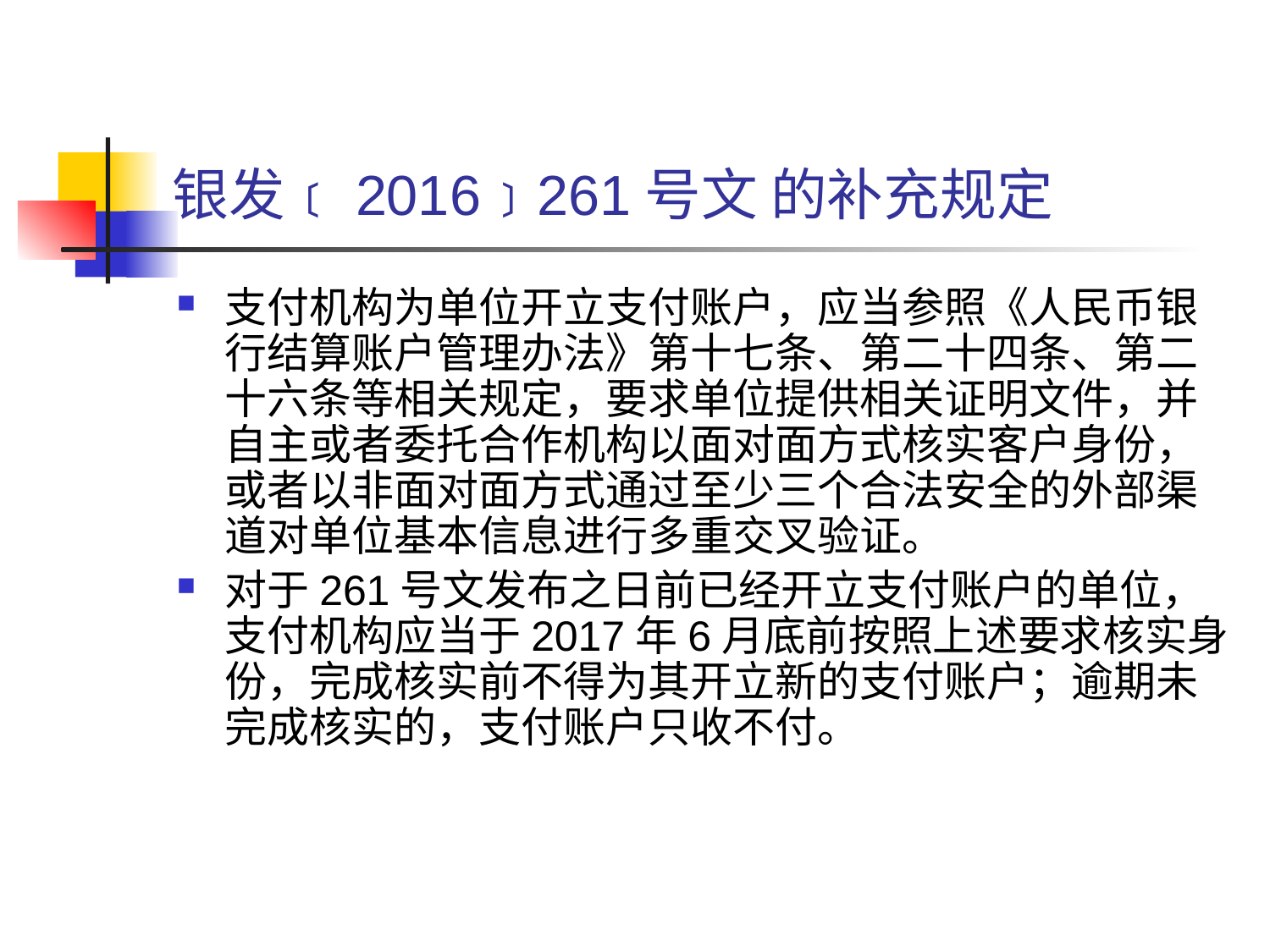

# 银发﹝2016﹞261号文 的补充规定
支付机构为单位开立支付账户，应当参照《人民币银行结算账户管理办法》第十七条、第二十四条、第二十六条等相关规定，要求单位提供相关证明文件，并自主或者委托合作机构以面对面方式核实客户身份，或者以非面对面方式通过至少三个合法安全的外部渠道对单位基本信息进行多重交叉验证。
对于261号文发布之日前已经开立支付账户的单位，支付机构应当于2017年6月底前按照上述要求核实身份，完成核实前不得为其开立新的支付账户；逾期未完成核实的，支付账户只收不付。